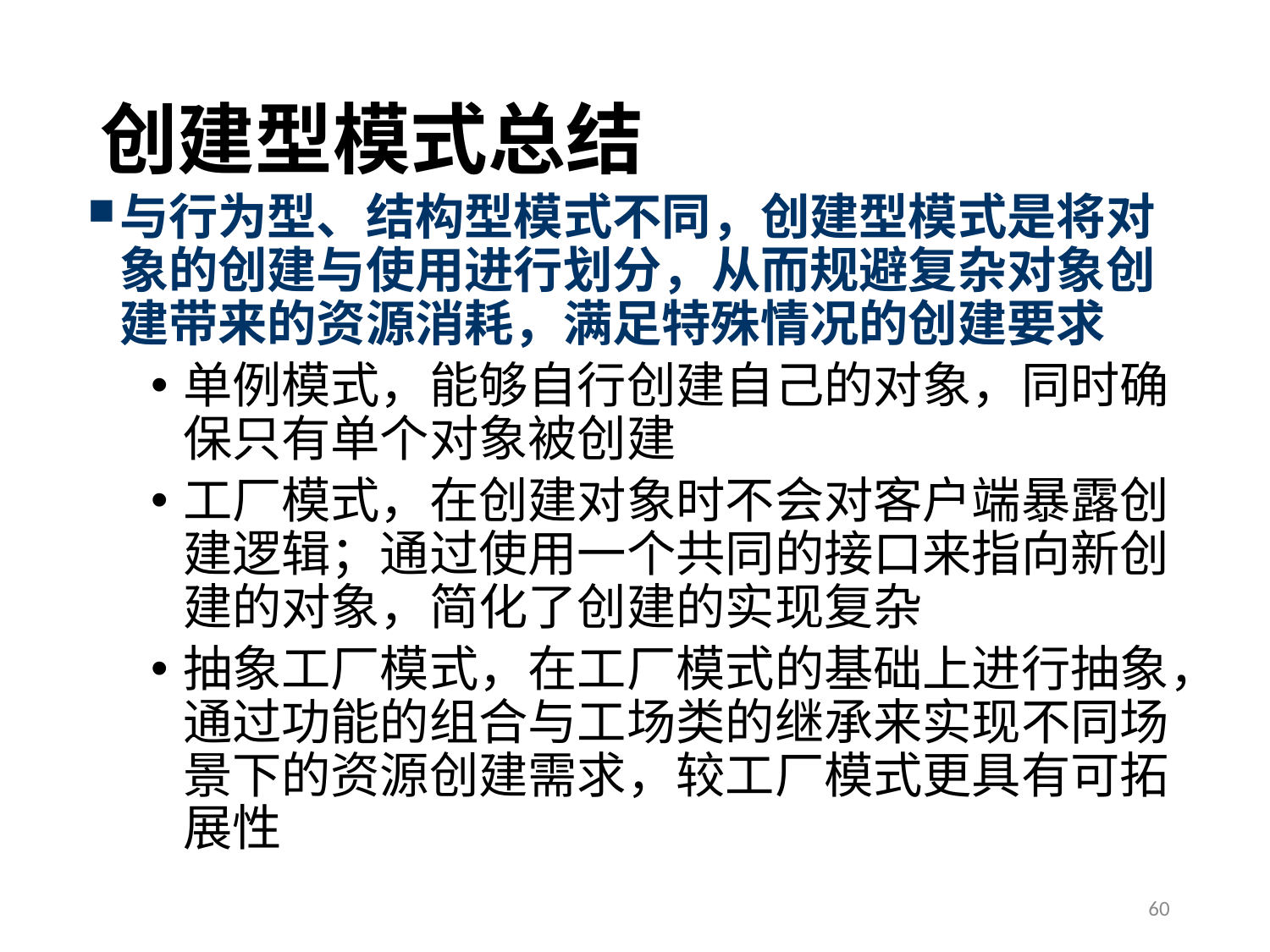

# 创建型模式总结
与行为型、结构型模式不同，创建型模式是将对象的创建与使用进行划分，从而规避复杂对象创建带来的资源消耗，满足特殊情况的创建要求
单例模式，能够自行创建自己的对象，同时确保只有单个对象被创建
工厂模式，在创建对象时不会对客户端暴露创建逻辑；通过使用一个共同的接口来指向新创建的对象，简化了创建的实现复杂
抽象工厂模式，在工厂模式的基础上进行抽象，通过功能的组合与工场类的继承来实现不同场景下的资源创建需求，较工厂模式更具有可拓展性
60